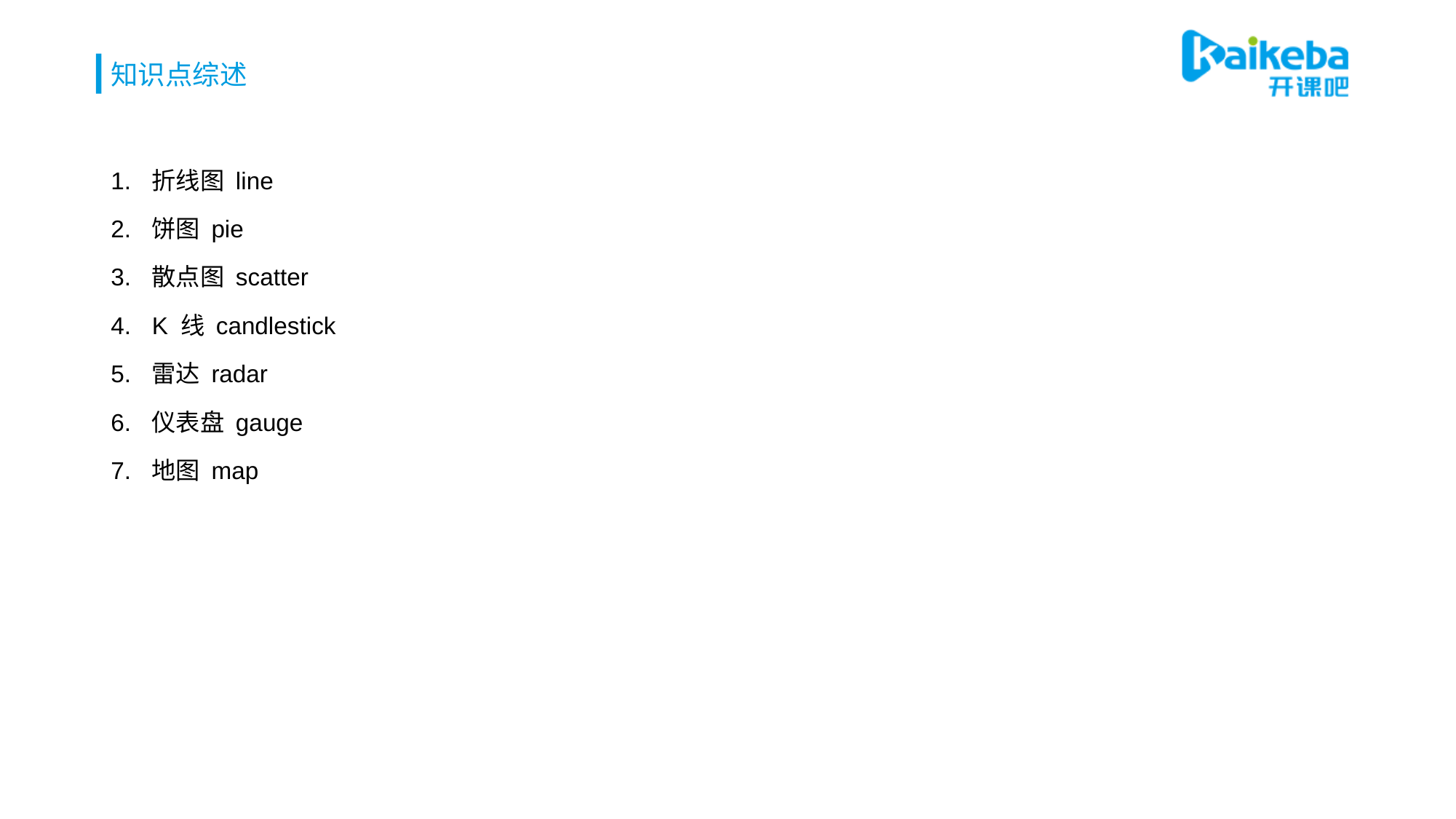

# 知识点综述
折线图 line
饼图 pie
散点图 scatter
K 线 candlestick
雷达 radar
仪表盘 gauge
地图 map